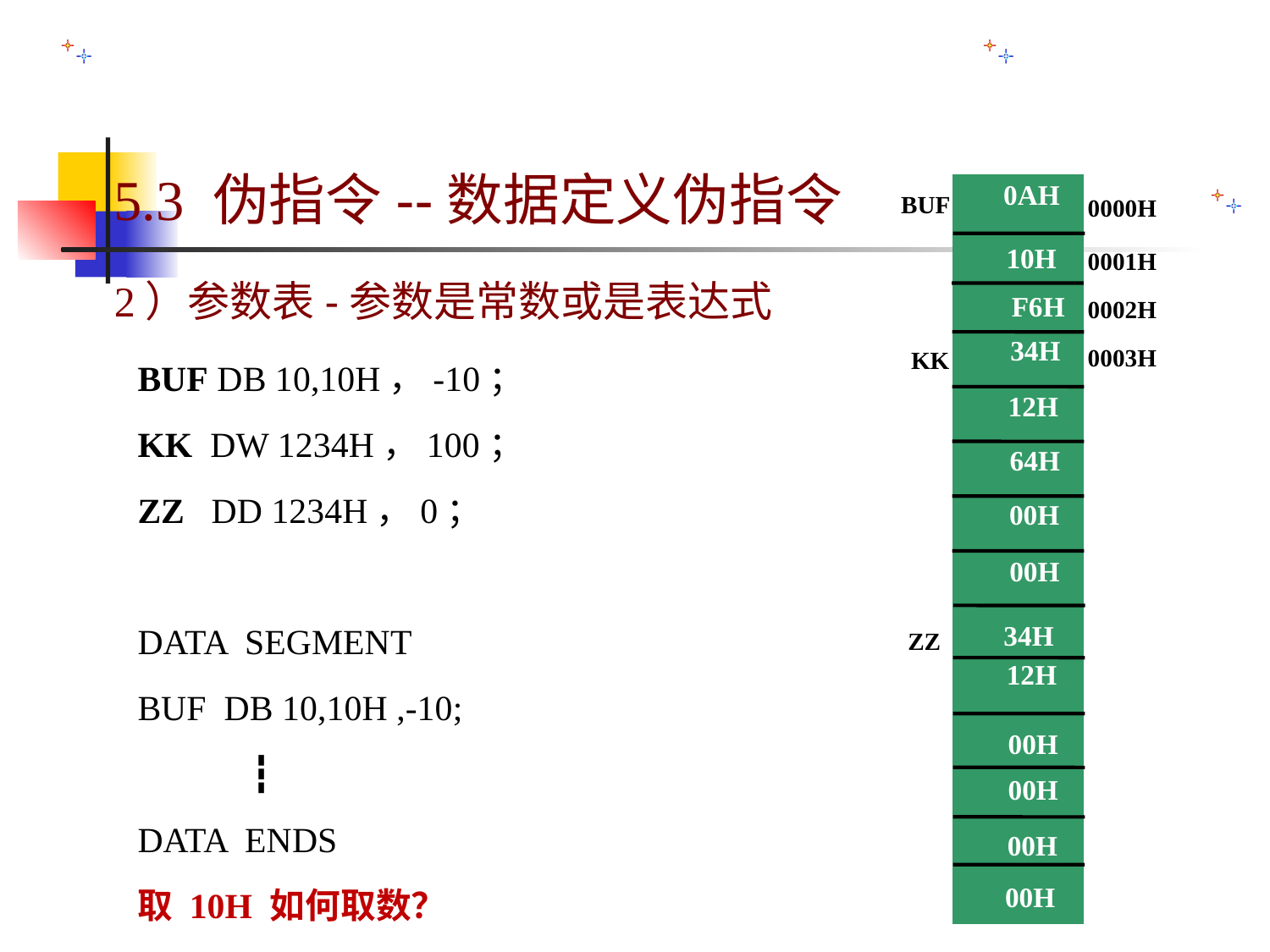

5.3 伪指令--数据定义伪指令
0AH

0000H

10H
F6H

34H

12H

64H

00H

00H

34H
12H

00H
00H

BUF
0001H
# 2）参数表-参数是常数或是表达式
0002H
BUF DB 10,10H，-10；
KK  DW 1234H，100；
ZZ   DD 1234H，0；

DATA  SEGMENT
BUF  DB 10,10H ,-10;
            ┇
DATA  ENDS
取 10H 如何取数？
0003H
KK
ZZ
00H
00H